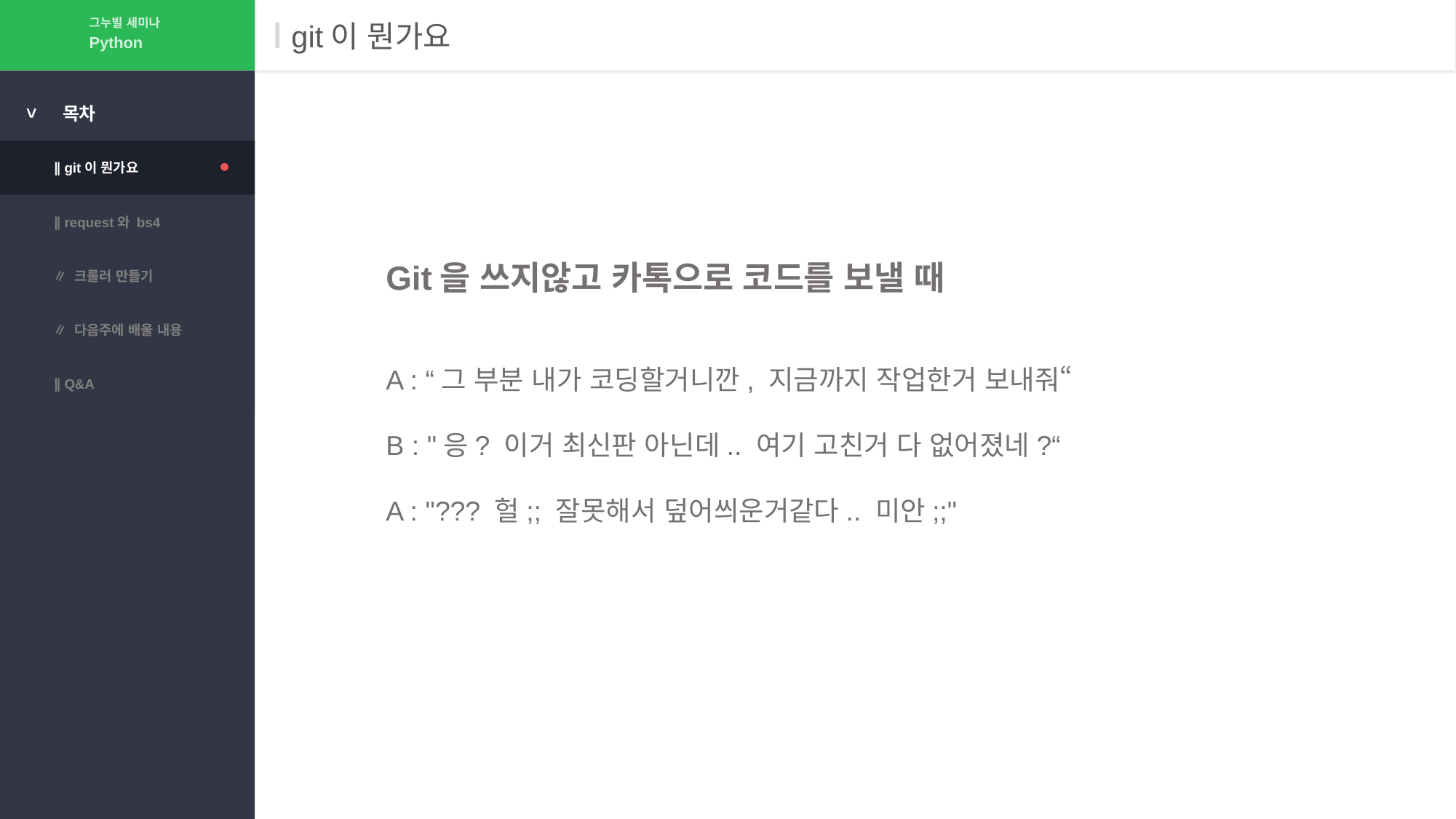

그누빌 세미나
# git이 뭔가요
Python
>
목차
∥ git이 뭔가요

∥ request와 bs4
∥ 크롤러 만들기
Git을 쓰지않고 카톡으로 코드를 보낼 때

A : “그 부분 내가 코딩할거니깐, 지금까지 작업한거 보내줘“

B : "응? 이거 최신판 아닌데.. 여기 고친거 다 없어졌네?“

A : "??? 헐;; 잘못해서 덮어씌운거같다.. 미안;;"

∥ 다음주에 배울 내용
∥ Q&A